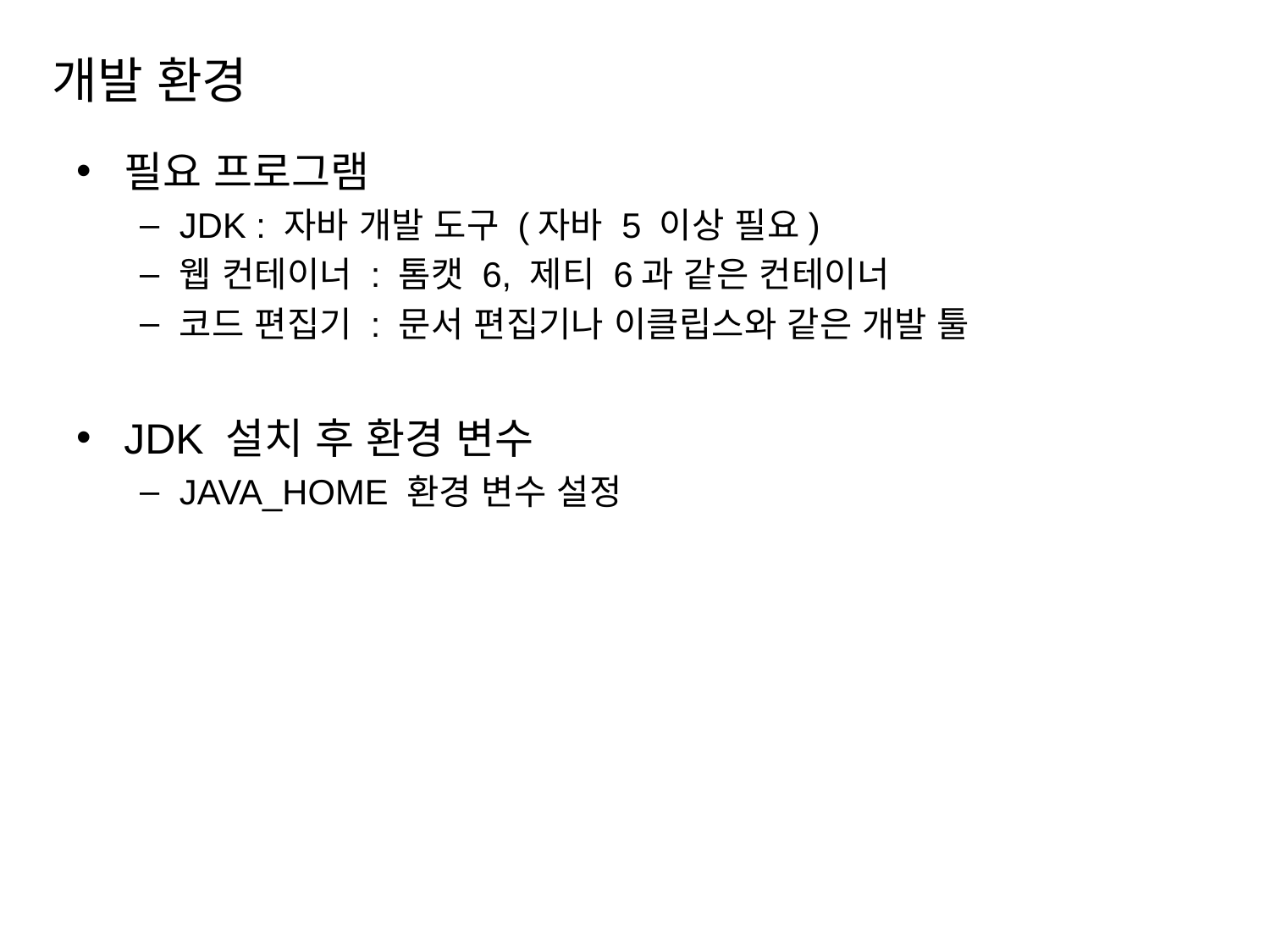

# 개발 환경
필요 프로그램
JDK : 자바 개발 도구 (자바 5 이상 필요)
웹 컨테이너 : 톰캣 6, 제티 6과 같은 컨테이너
코드 편집기 : 문서 편집기나 이클립스와 같은 개발 툴

JDK 설치 후 환경 변수
JAVA_HOME 환경 변수 설정